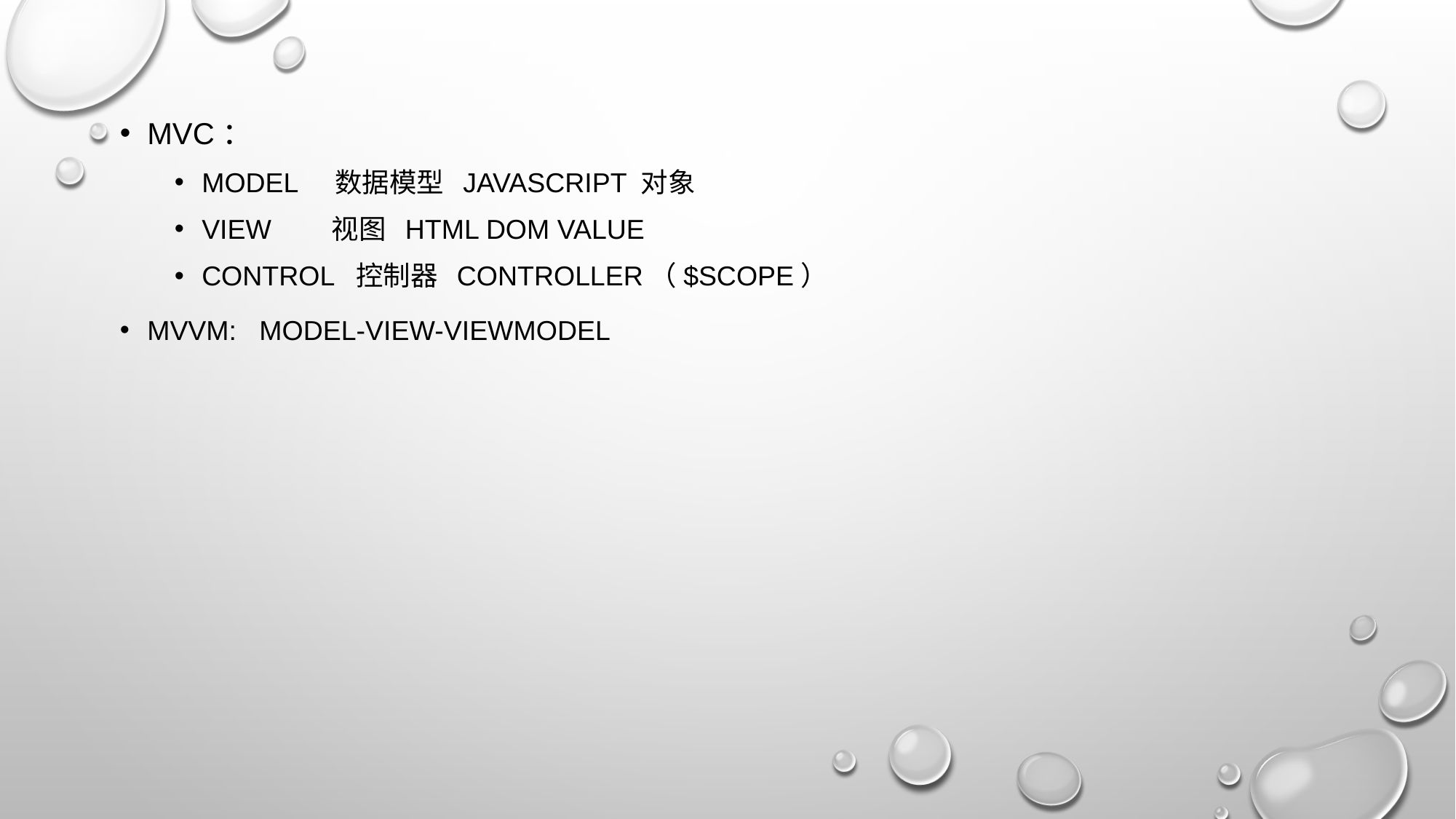

MVC：
Model    数据模型  javascript 对象
View       视图  html dom value
Control  控制器  controller（$scope）
Mvvm:   model-view-viewmodel